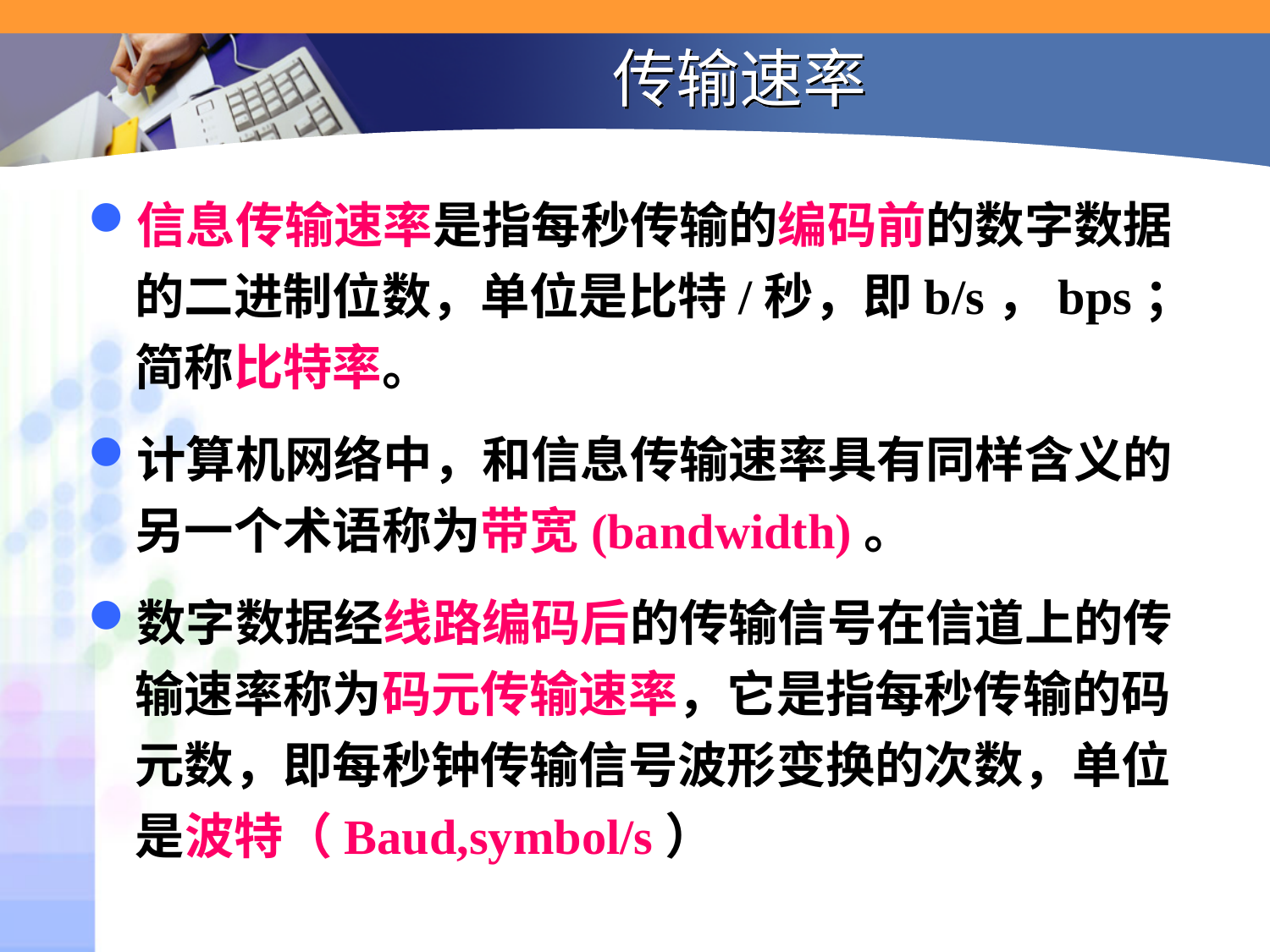

# 传输速率
信息传输速率是指每秒传输的编码前的数字数据的二进制位数，单位是比特/秒，即b/s，bps；简称比特率。
计算机网络中，和信息传输速率具有同样含义的另一个术语称为带宽(bandwidth)。
数字数据经线路编码后的传输信号在信道上的传输速率称为码元传输速率，它是指每秒传输的码元数，即每秒钟传输信号波形变换的次数，单位是波特（Baud,symbol/s）